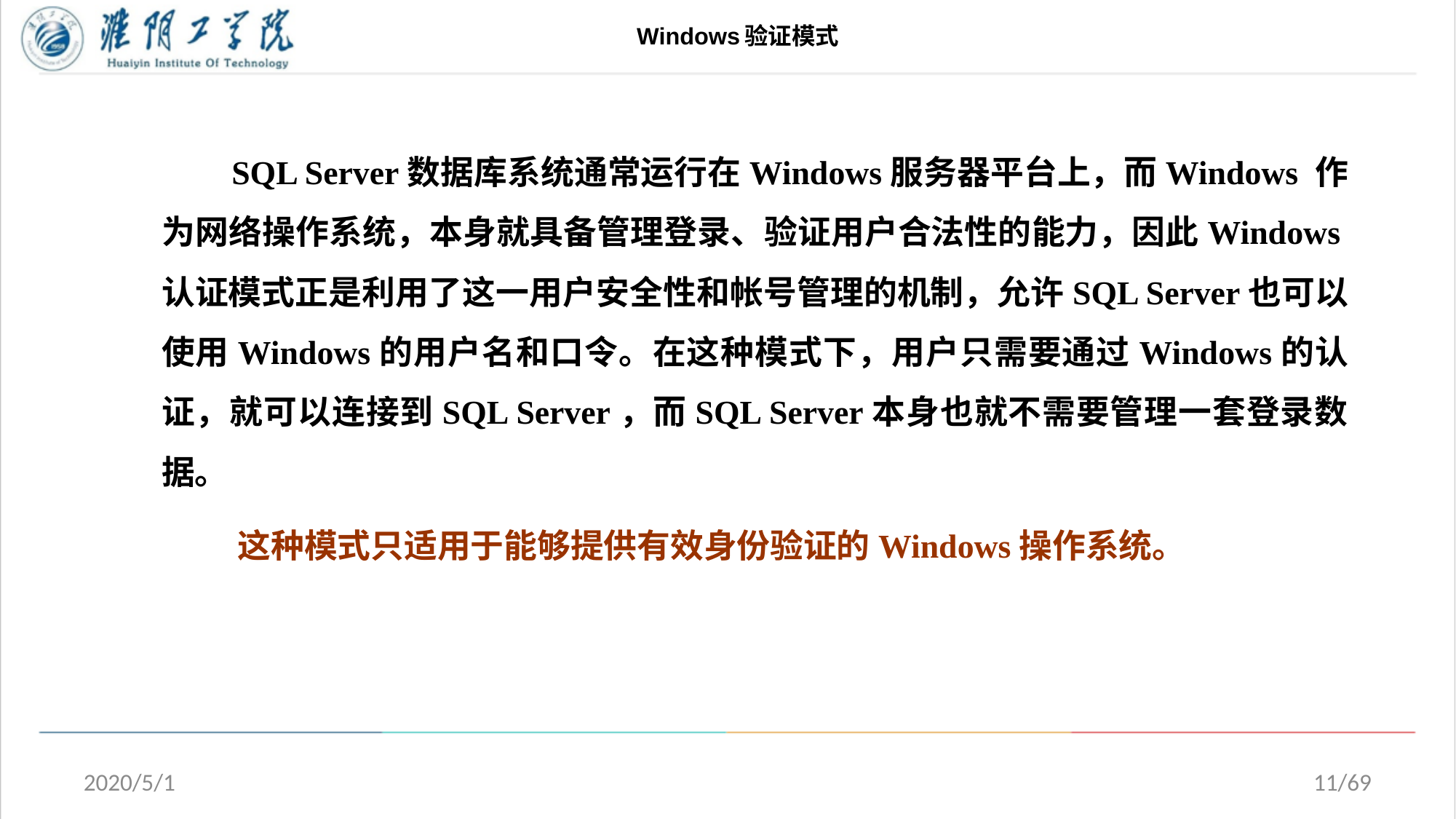

# Windows验证模式
  SQL Server数据库系统通常运行在Windows服务器平台上，而Windows 作为网络操作系统，本身就具备管理登录、验证用户合法性的能力，因此Windows认证模式正是利用了这一用户安全性和帐号管理的机制，允许SQL Server也可以使用Windows的用户名和口令。在这种模式下，用户只需要通过Windows的认证，就可以连接到SQL Server，而SQL Server本身也就不需要管理一套登录数据。
  这种模式只适用于能够提供有效身份验证的Windows操作系统。

2020/5/1
11/69